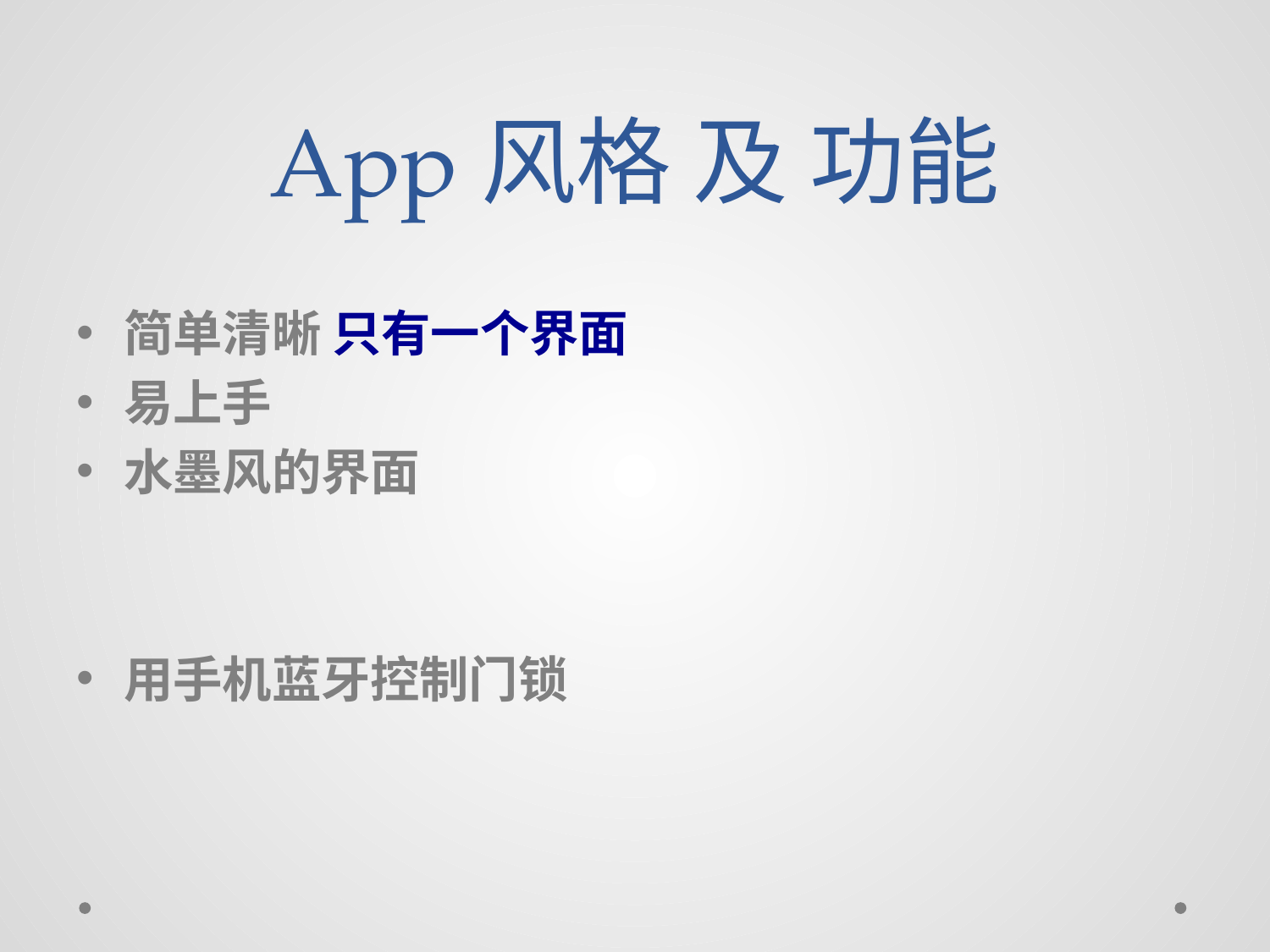

# App风格 及 功能
简单清晰 只有一个界面
易上手
水墨风的界面

用手机蓝牙控制门锁